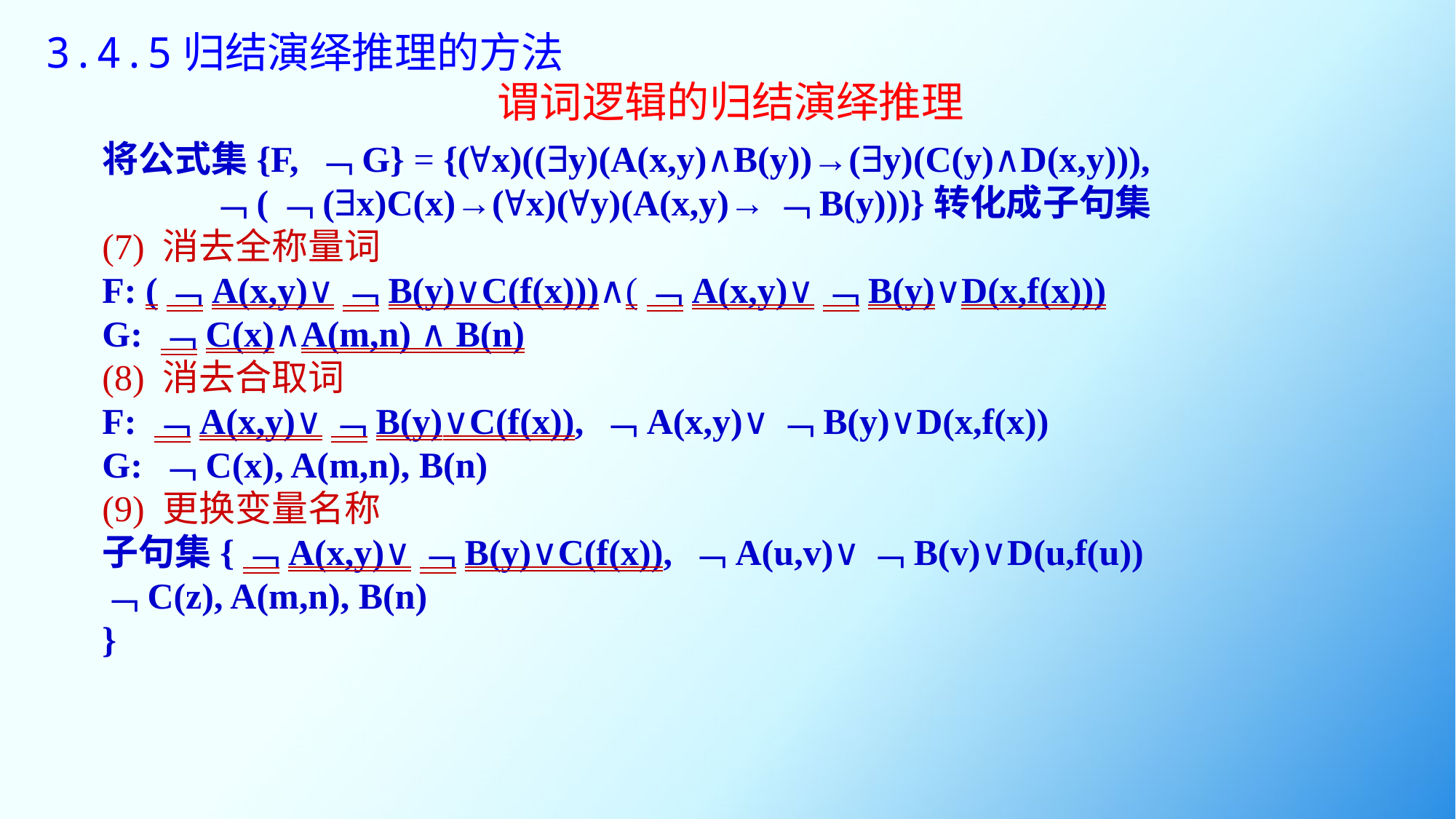

# 3.4.5归结演绎推理的方法
谓词逻辑的归结演绎推理
将公式集{F, ﹁G} = {(∀x)((∃y)(A(x,y)∧B(y))→(∃y)(C(y)∧D(x,y))),
	﹁(﹁(∃x)C(x)→(∀x)(∀y)(A(x,y)→﹁B(y)))}转化成子句集
(7) 消去全称量词
F: (﹁A(x,y)∨﹁B(y)∨C(f(x)))∧(﹁A(x,y)∨﹁B(y)∨D(x,f(x)))
G: ﹁C(x)∧A(m,n) ∧ B(n)
(8) 消去合取词
F: ﹁A(x,y)∨﹁B(y)∨C(f(x)), ﹁A(x,y)∨﹁B(y)∨D(x,f(x))
G: ﹁C(x), A(m,n), B(n)
(9) 更换变量名称
子句集{﹁A(x,y)∨﹁B(y)∨C(f(x)), ﹁A(u,v)∨﹁B(v)∨D(u,f(u))
﹁C(z), A(m,n), B(n)
}